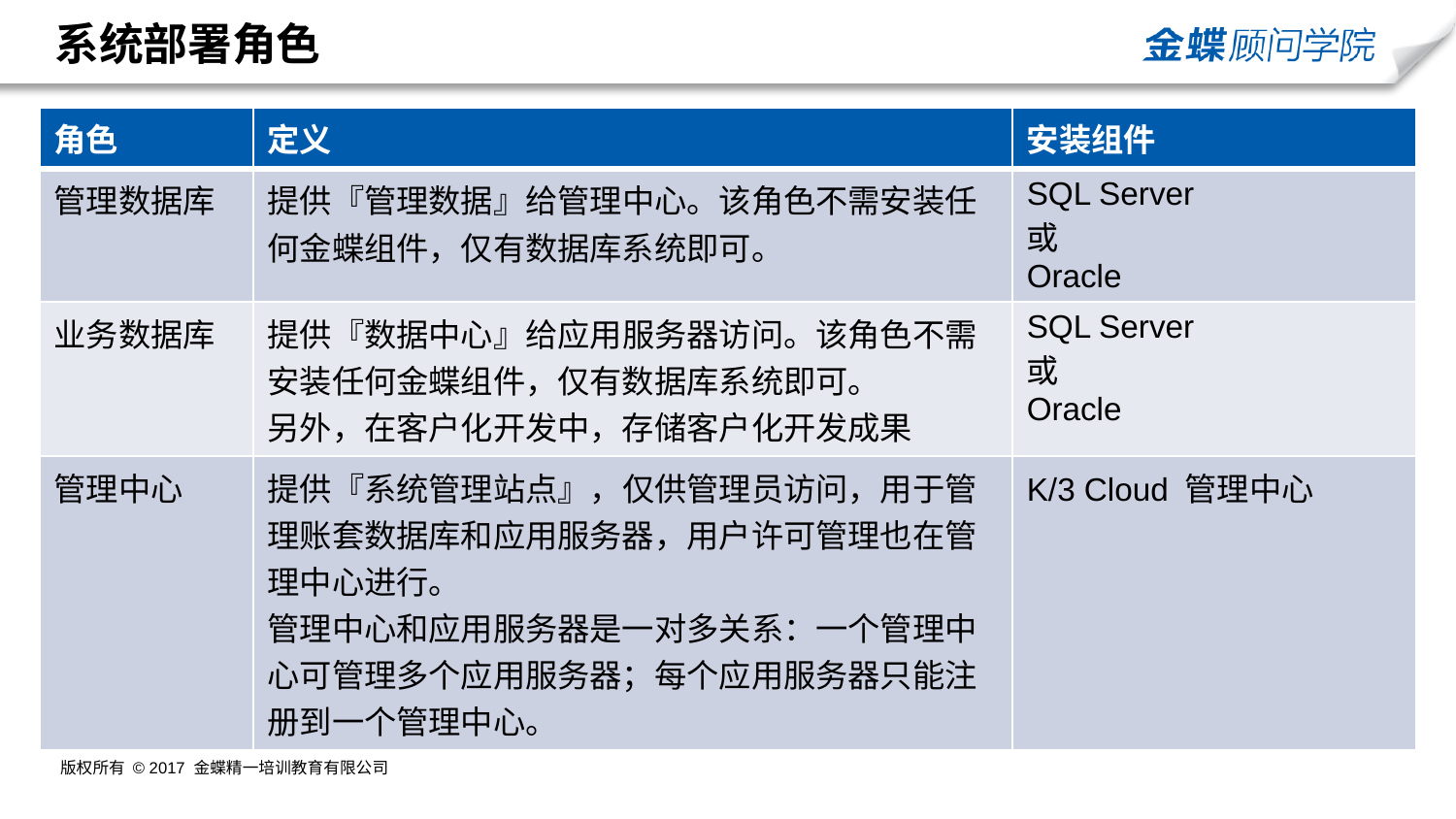

# 系统部署角色
| 角色 | 定义 | 安装组件 |
| --- | --- | --- |
| 管理数据库 | 提供『管理数据』给管理中心。该角色不需安装任何金蝶组件，仅有数据库系统即可。 | SQL Server 或 Oracle |
| 业务数据库 | 提供『数据中心』给应用服务器访问。该角色不需安装任何金蝶组件，仅有数据库系统即可。 另外，在客户化开发中，存储客户化开发成果 | SQL Server 或 Oracle |
| 管理中心 | 提供『系统管理站点』，仅供管理员访问，用于管理账套数据库和应用服务器，用户许可管理也在管理中心进行。 管理中心和应用服务器是一对多关系：一个管理中心可管理多个应用服务器；每个应用服务器只能注册到一个管理中心。 | K/3 Cloud 管理中心 |